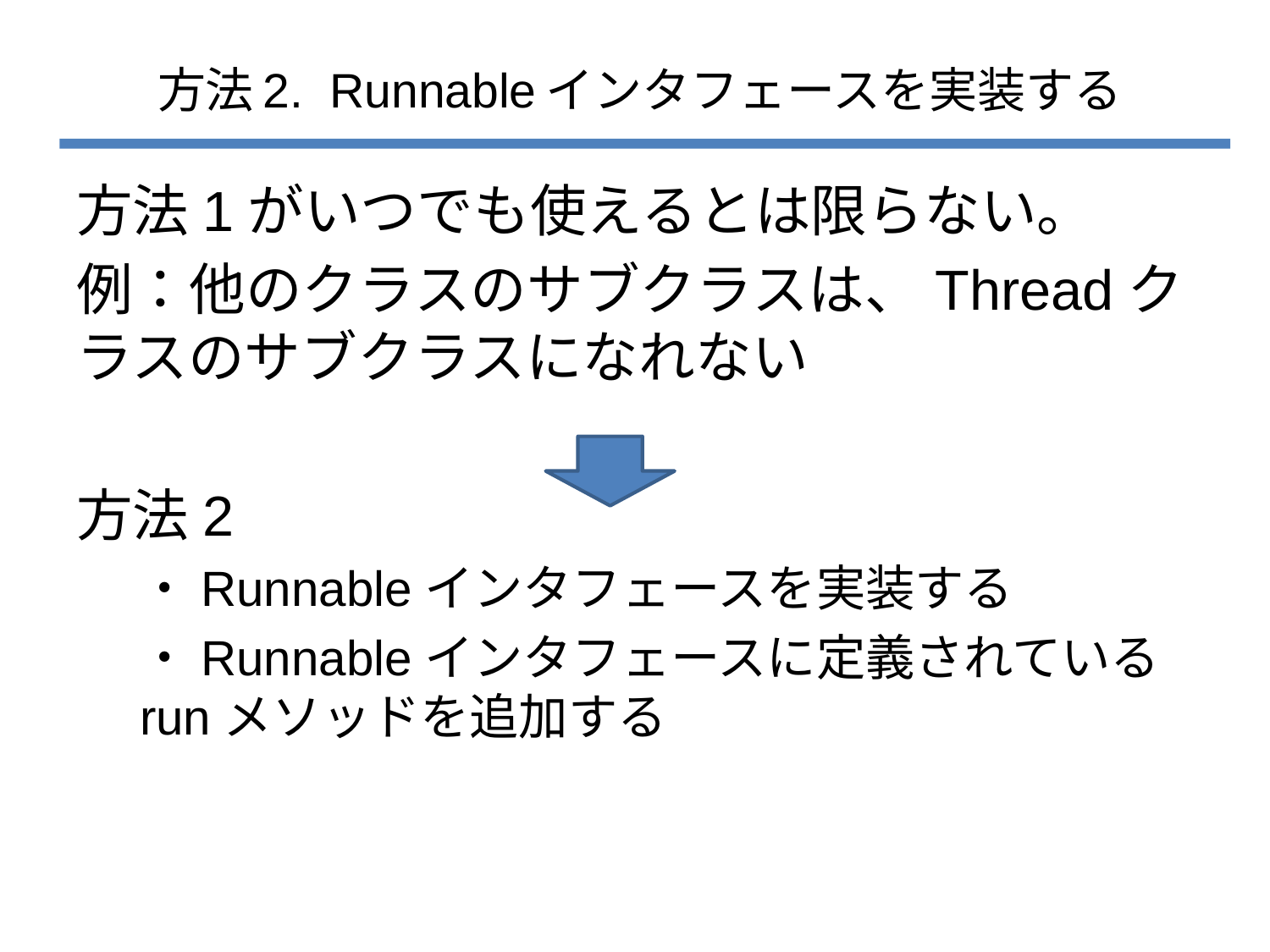

# 方法2.  Runnableインタフェースを実装する
方法1がいつでも使えるとは限らない。
例：他のクラスのサブクラスは、Threadクラスのサブクラスになれない

方法2
・Runnableインタフェースを実装する
・Runnableインタフェースに定義されているrunメソッドを追加する